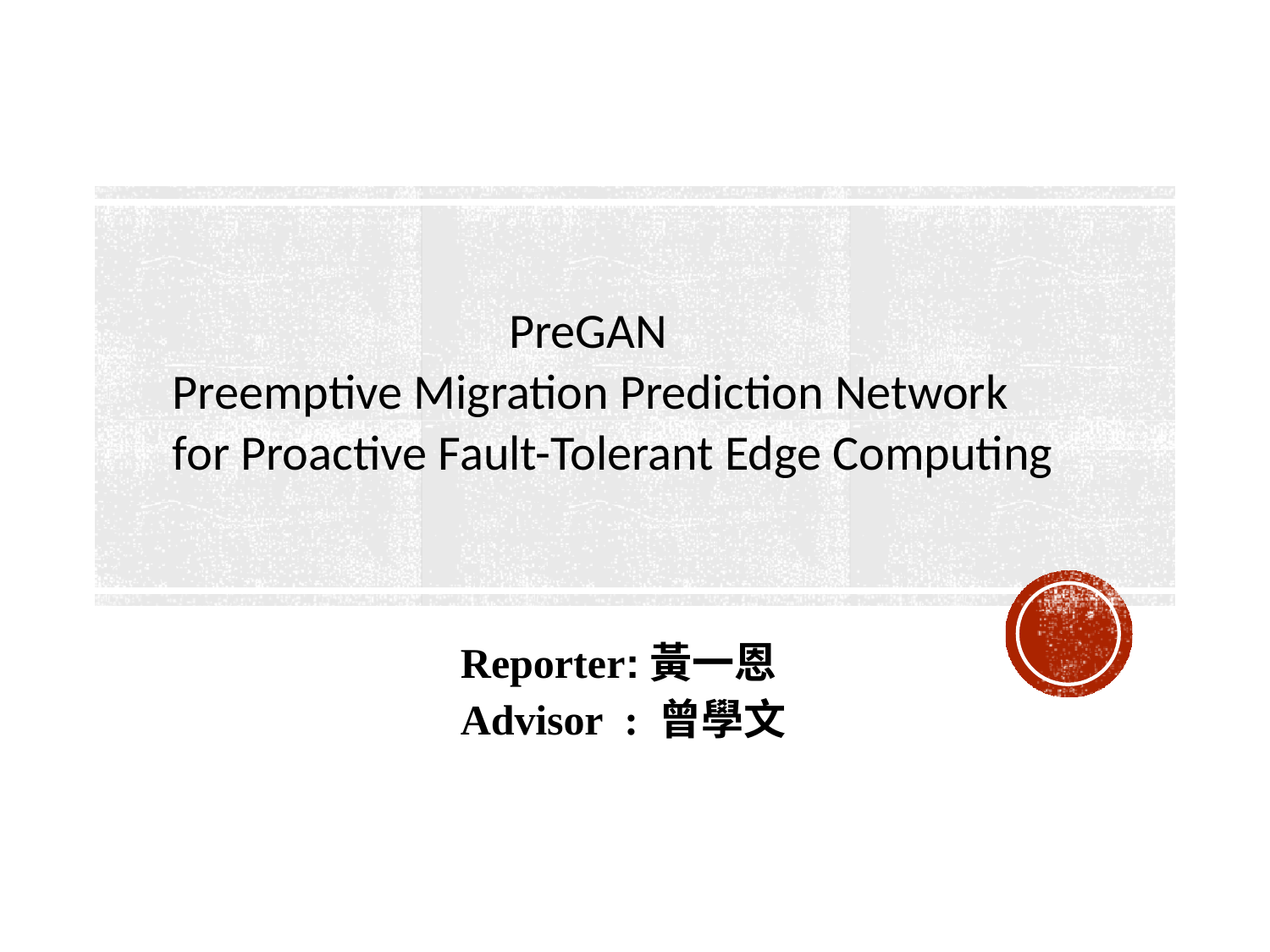

PreGAN
Preemptive Migration Prediction Network
for Proactive Fault-Tolerant Edge Computing
Reporter:黃一恩
Advisor  : 曾學文